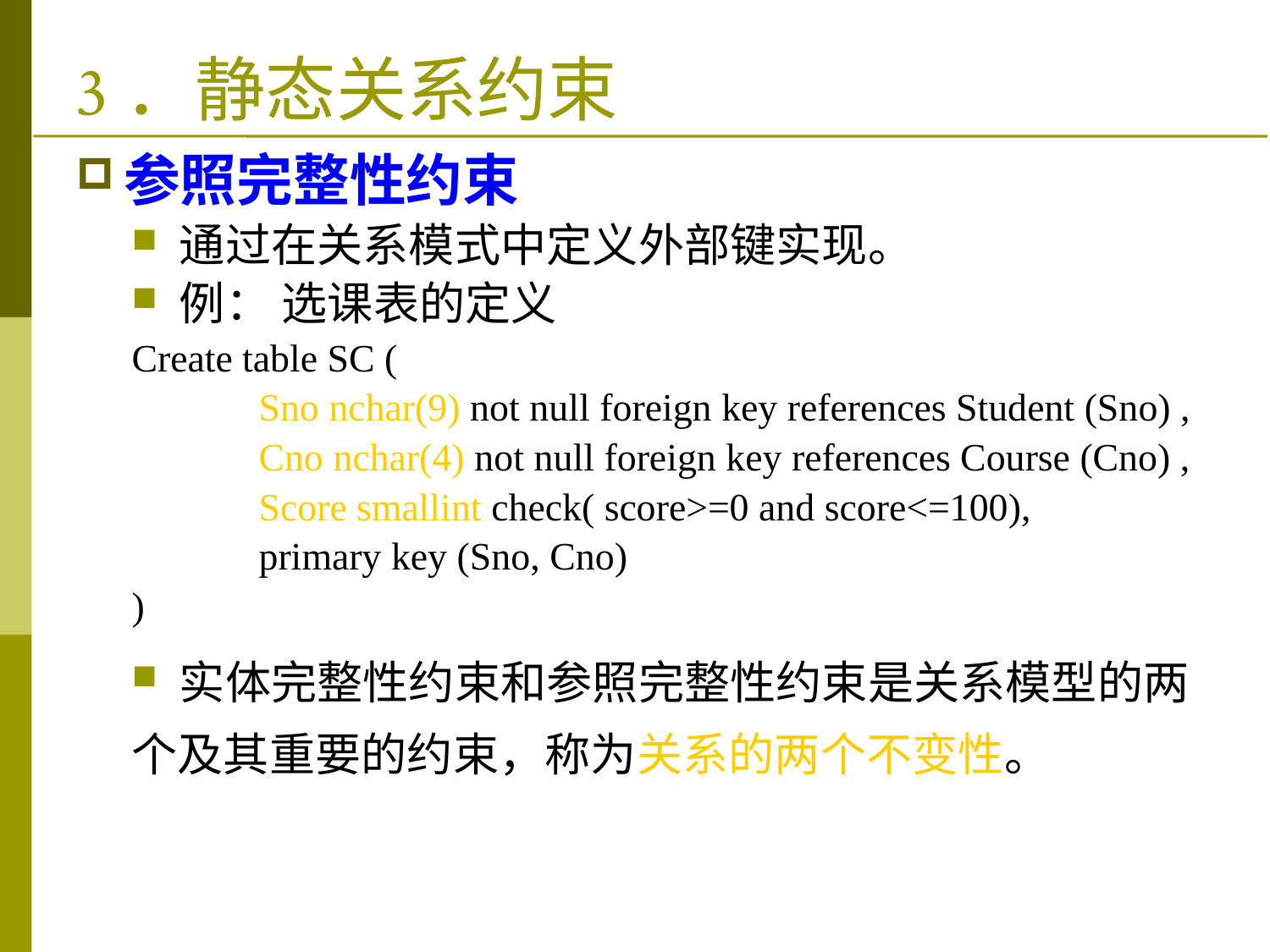

# 3．静态关系约束
参照完整性约束
 通过在关系模式中定义外部键实现。
 例： 选课表的定义
Create table SC (
	Sno nchar(9) not null foreign key references Student (Sno) ,
	Cno nchar(4) not null foreign key references Course (Cno) ,
	Score smallint check( score>=0 and score<=100),
	primary key (Sno, Cno)
)
 实体完整性约束和参照完整性约束是关系模型的两个及其重要的约束，称为关系的两个不变性。